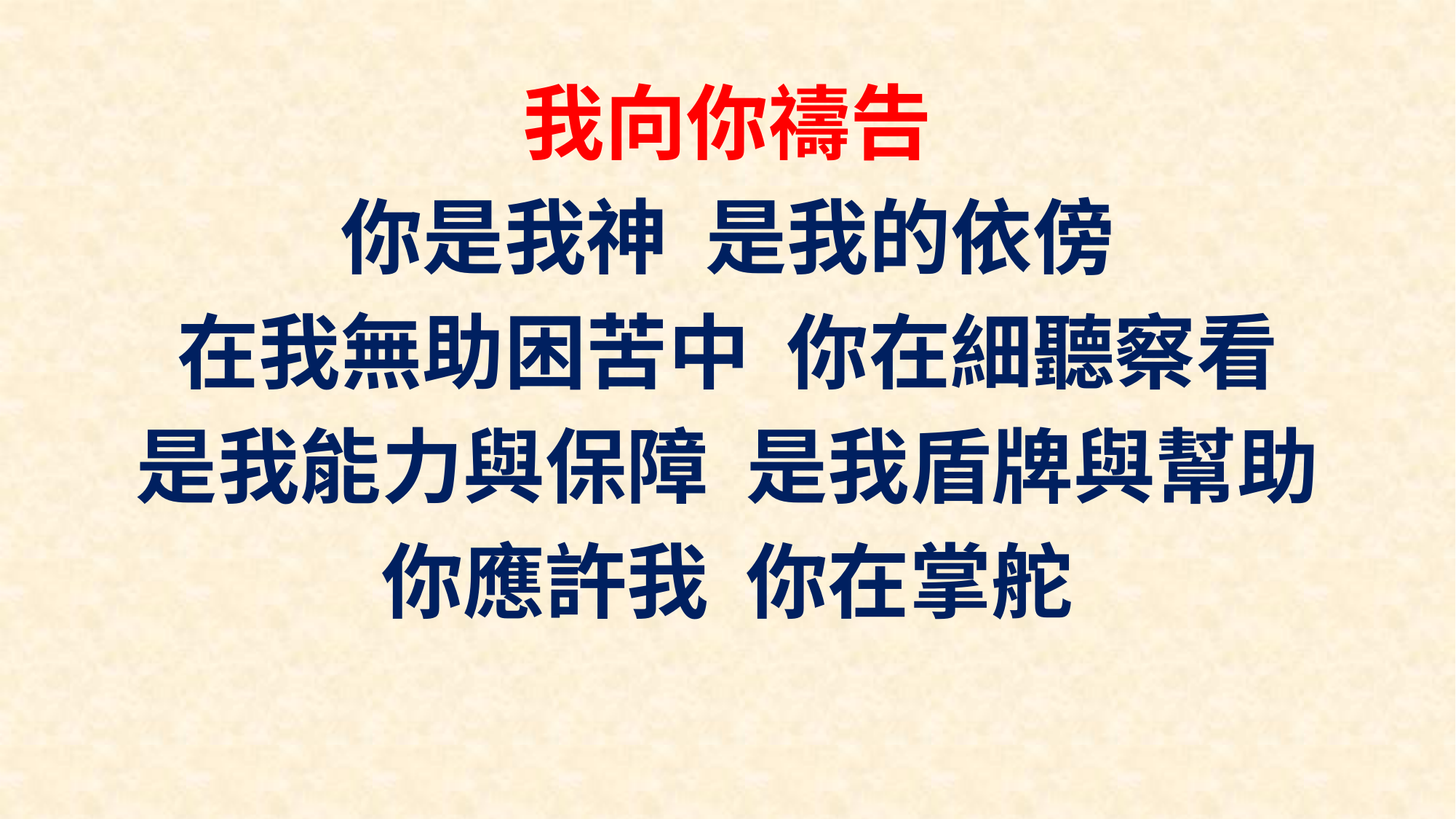

我向你禱告
你是我神  是我的依傍
在我無助困苦中  你在細聽察看
是我能力與保障  是我盾牌與幫助
你應許我  你在掌舵